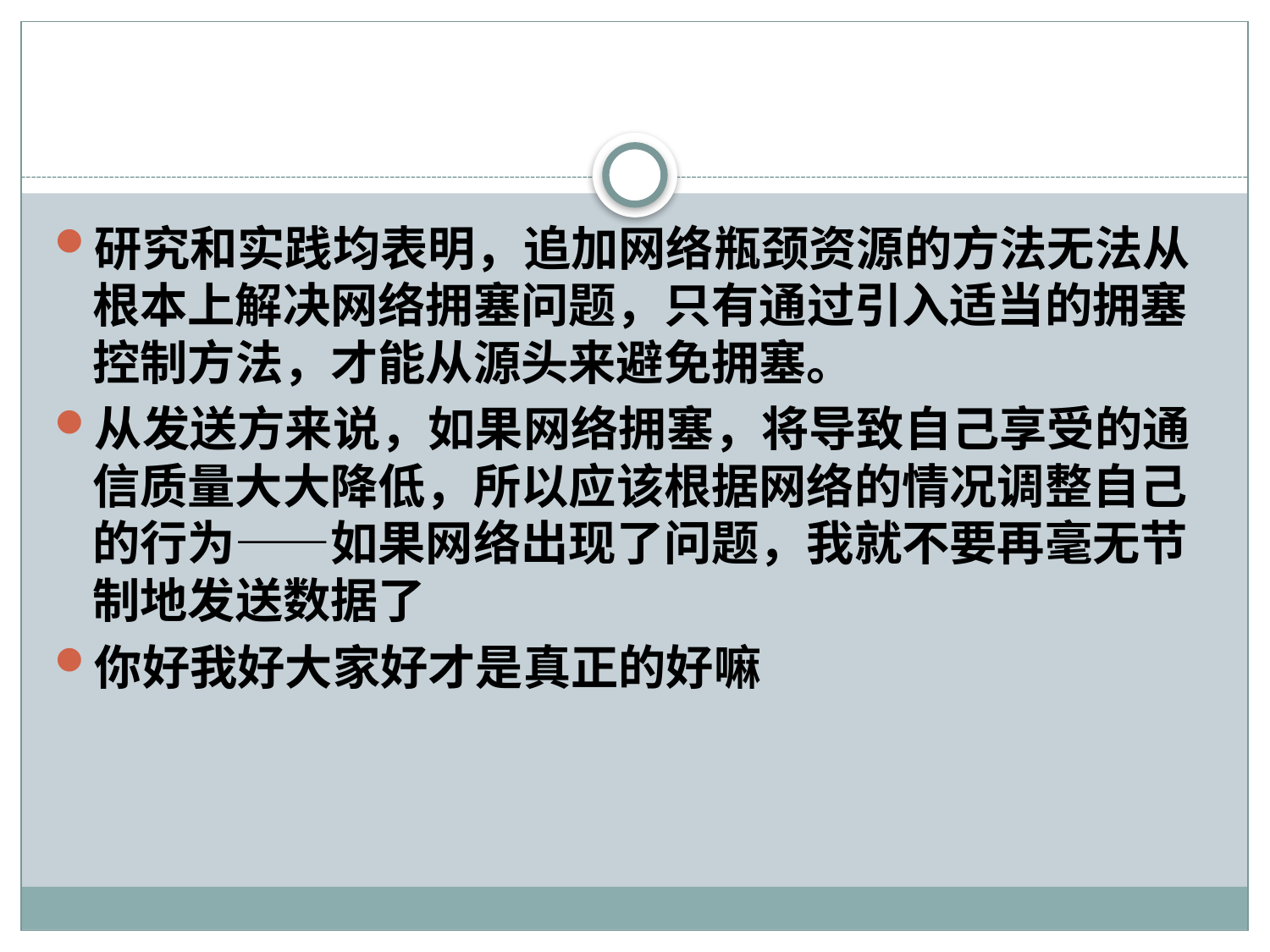

#
研究和实践均表明，追加网络瓶颈资源的方法无法从根本上解决网络拥塞问题，只有通过引入适当的拥塞控制方法，才能从源头来避免拥塞。
从发送方来说，如果网络拥塞，将导致自己享受的通信质量大大降低，所以应该根据网络的情况调整自己的行为——如果网络出现了问题，我就不要再毫无节制地发送数据了
你好我好大家好才是真正的好嘛